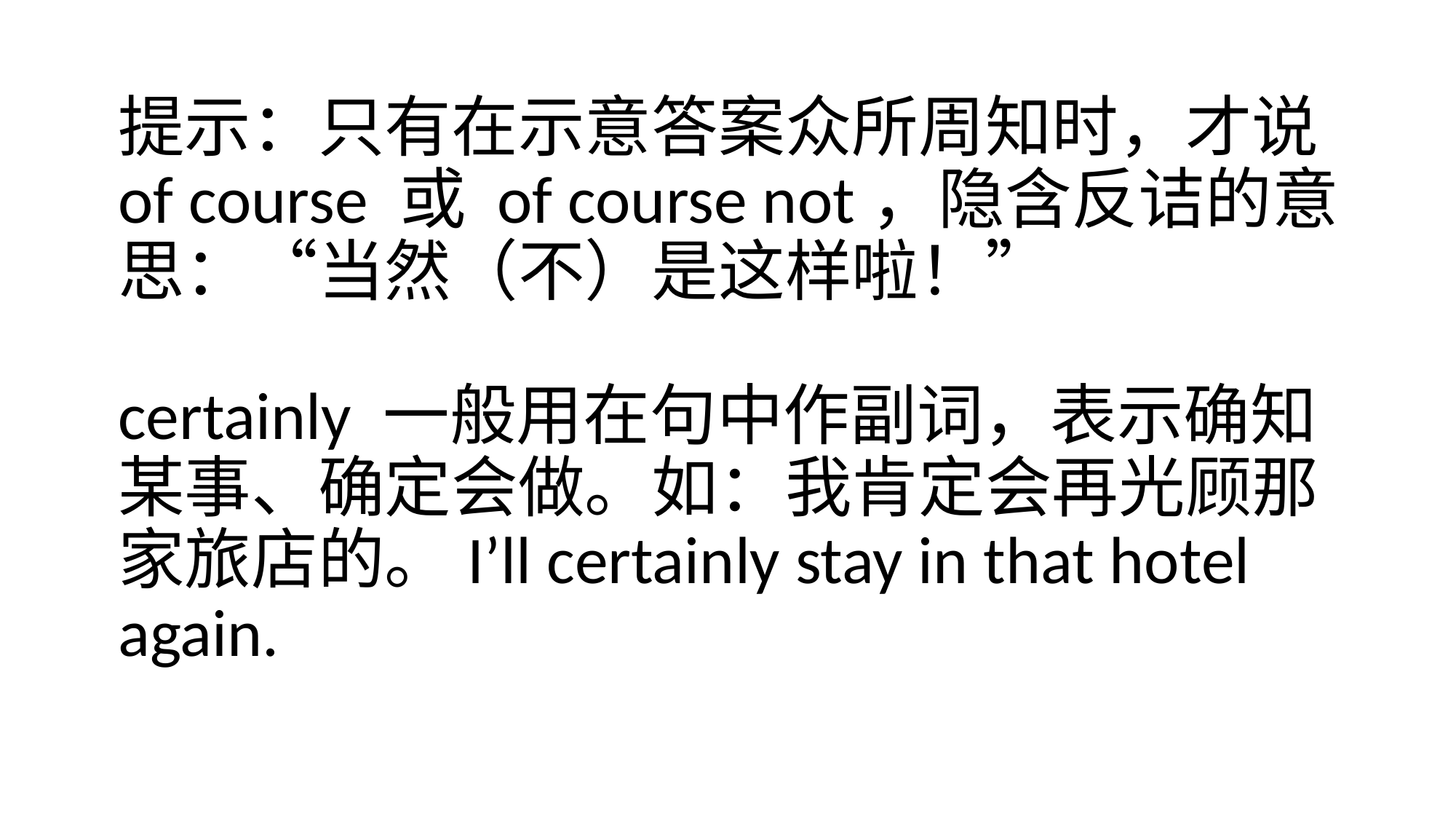

# 提示：只有在示意答案众所周知时，才说 of course 或 of course not，隐含反诘的意思：“当然（不）是这样啦！” certainly 一般用在句中作副词，表示确知某事、确定会做。如：我肯定会再光顾那家旅店的。I’ll certainly stay in that hotel again.